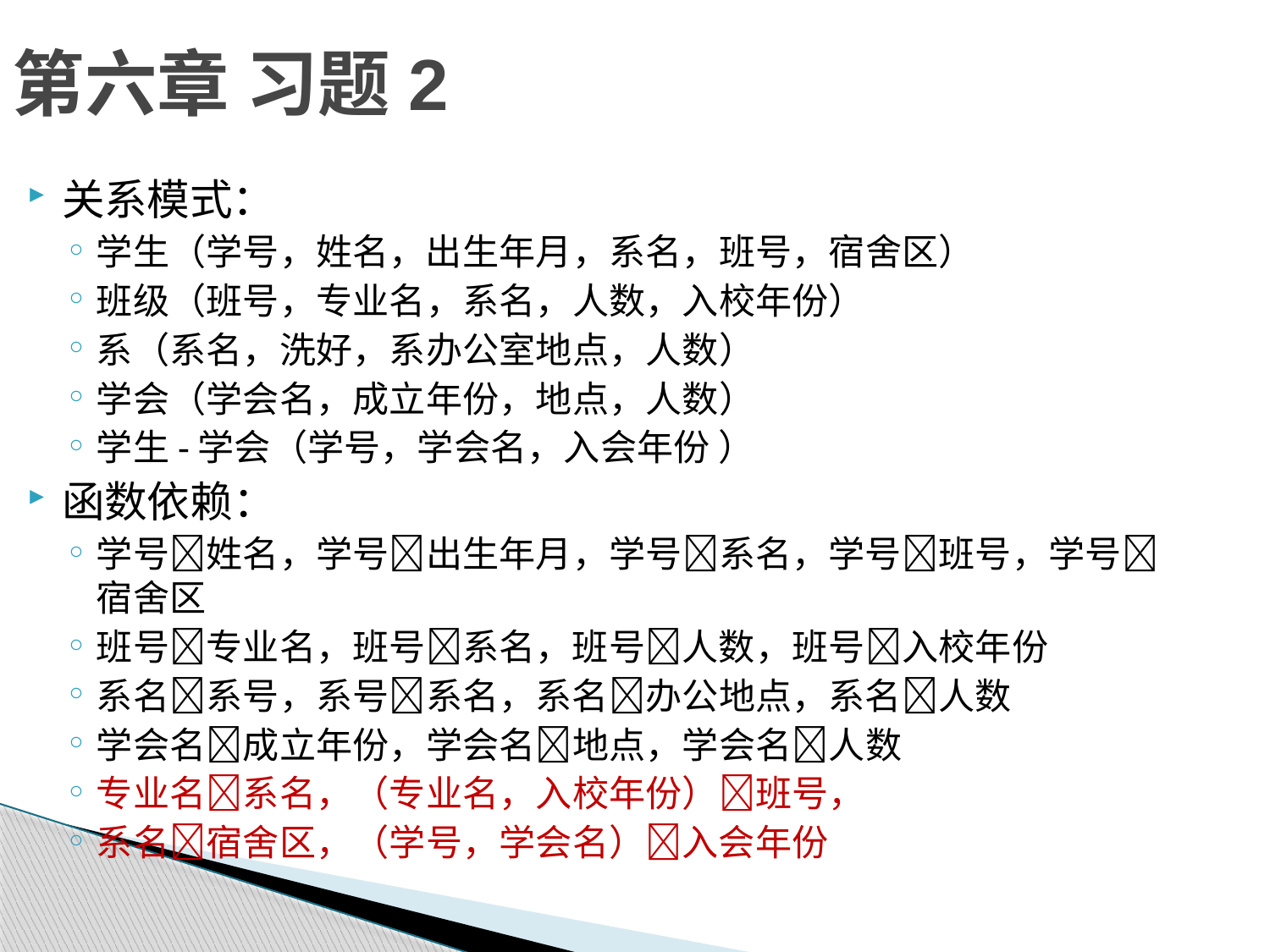

# 第六章 习题2
关系模式：
学生（学号，姓名，出生年月，系名，班号，宿舍区）
班级（班号，专业名，系名，人数，入校年份）
系（系名，洗好，系办公室地点，人数）
学会（学会名，成立年份，地点，人数）
学生-学会（学号，学会名，入会年份 ）
函数依赖：
学号→姓名，学号→出生年月，学号→系名，学号→班号，学号→宿舍区
班号→专业名，班号→系名，班号→人数，班号→入校年份
系名→系号，系号→系名，系名→办公地点，系名→人数
学会名→成立年份，学会名→地点，学会名→人数
专业名→系名，（专业名，入校年份）→班号，
系名→宿舍区，（学号，学会名）→入会年份